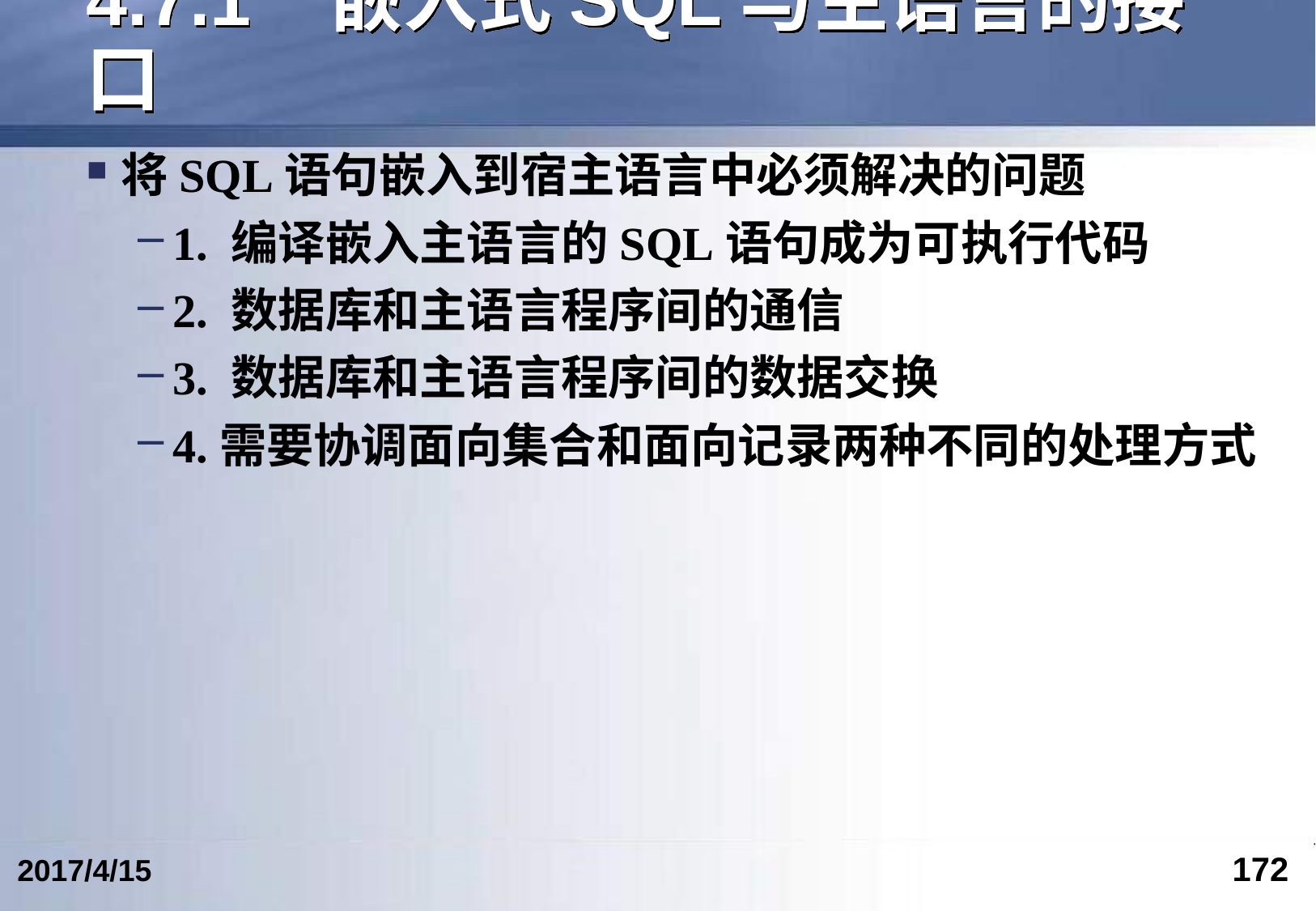

# 4.7.1	嵌入式SQL与主语言的接口
将SQL语句嵌入到宿主语言中必须解决的问题
1. 编译嵌入主语言的SQL语句成为可执行代码
2. 数据库和主语言程序间的通信
3. 数据库和主语言程序间的数据交换
4.需要协调面向集合和面向记录两种不同的处理方式
172
2017/4/15